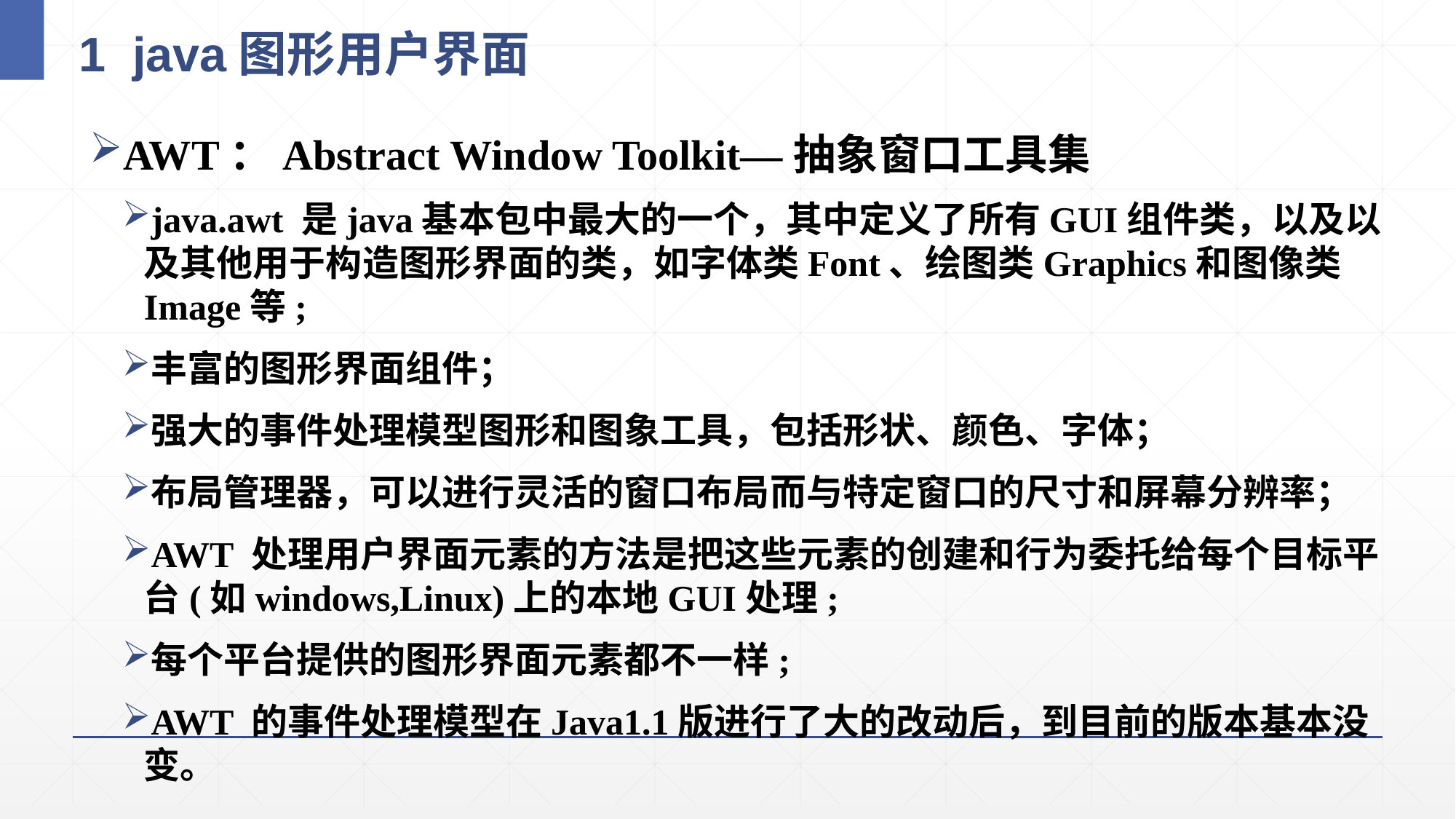

3
# 1  java图形用户界面
AWT：Abstract Window Toolkit—抽象窗口工具集
java.awt 是java基本包中最大的一个，其中定义了所有GUI组件类，以及以及其他用于构造图形界面的类，如字体类Font、绘图类Graphics和图像类Image等;
丰富的图形界面组件；
强大的事件处理模型图形和图象工具，包括形状、颜色、字体；
布局管理器，可以进行灵活的窗口布局而与特定窗口的尺寸和屏幕分辨率；
AWT 处理用户界面元素的方法是把这些元素的创建和行为委托给每个目标平台(如windows,Linux)上的本地GUI处理;
每个平台提供的图形界面元素都不一样;
AWT 的事件处理模型在Java1.1版进行了大的改动后，到目前的版本基本没变。